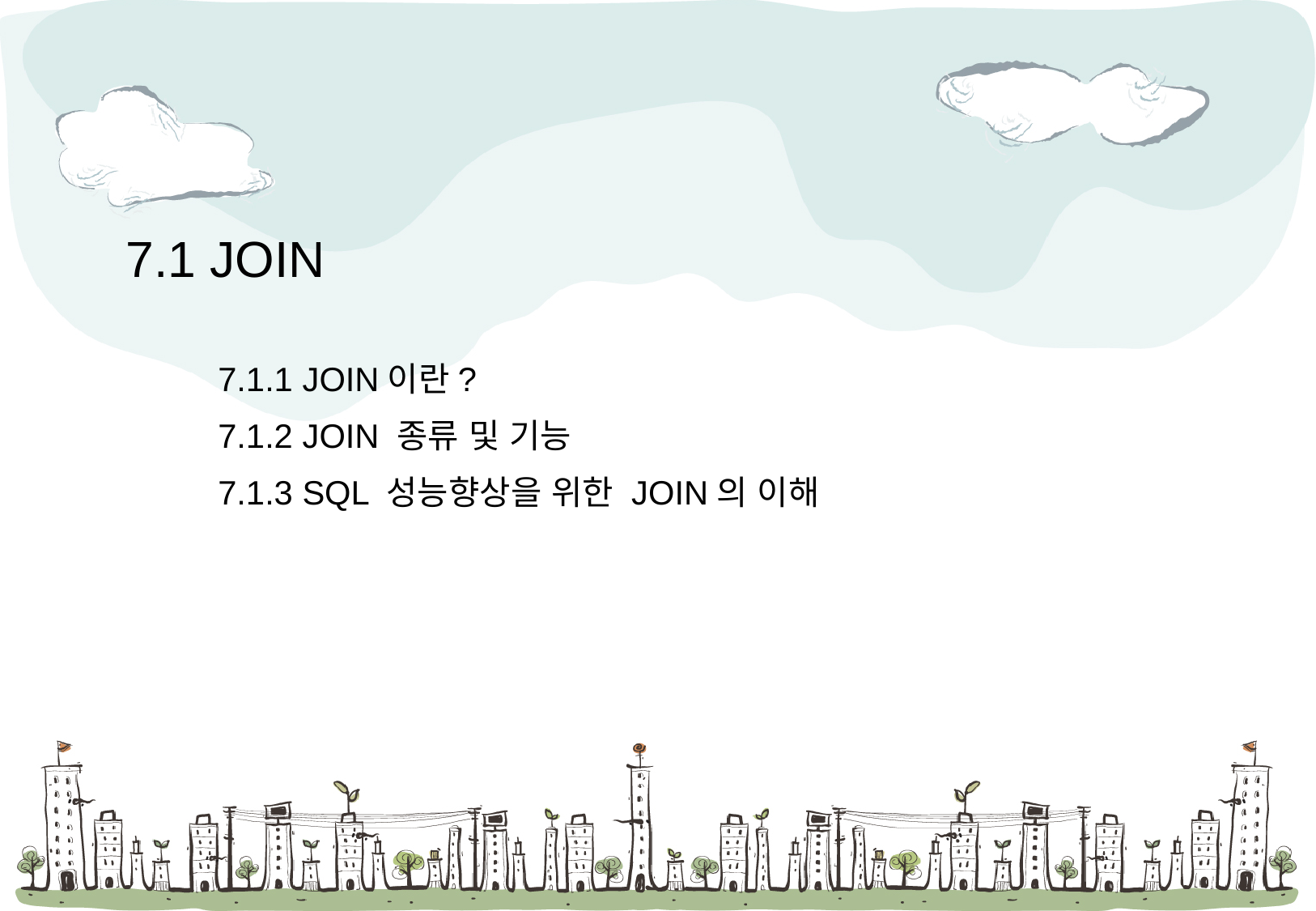

7.1 JOIN
7.1.1 JOIN이란?
7.1.2 JOIN 종류 및 기능
7.1.3 SQL 성능향상을 위한 JOIN의 이해